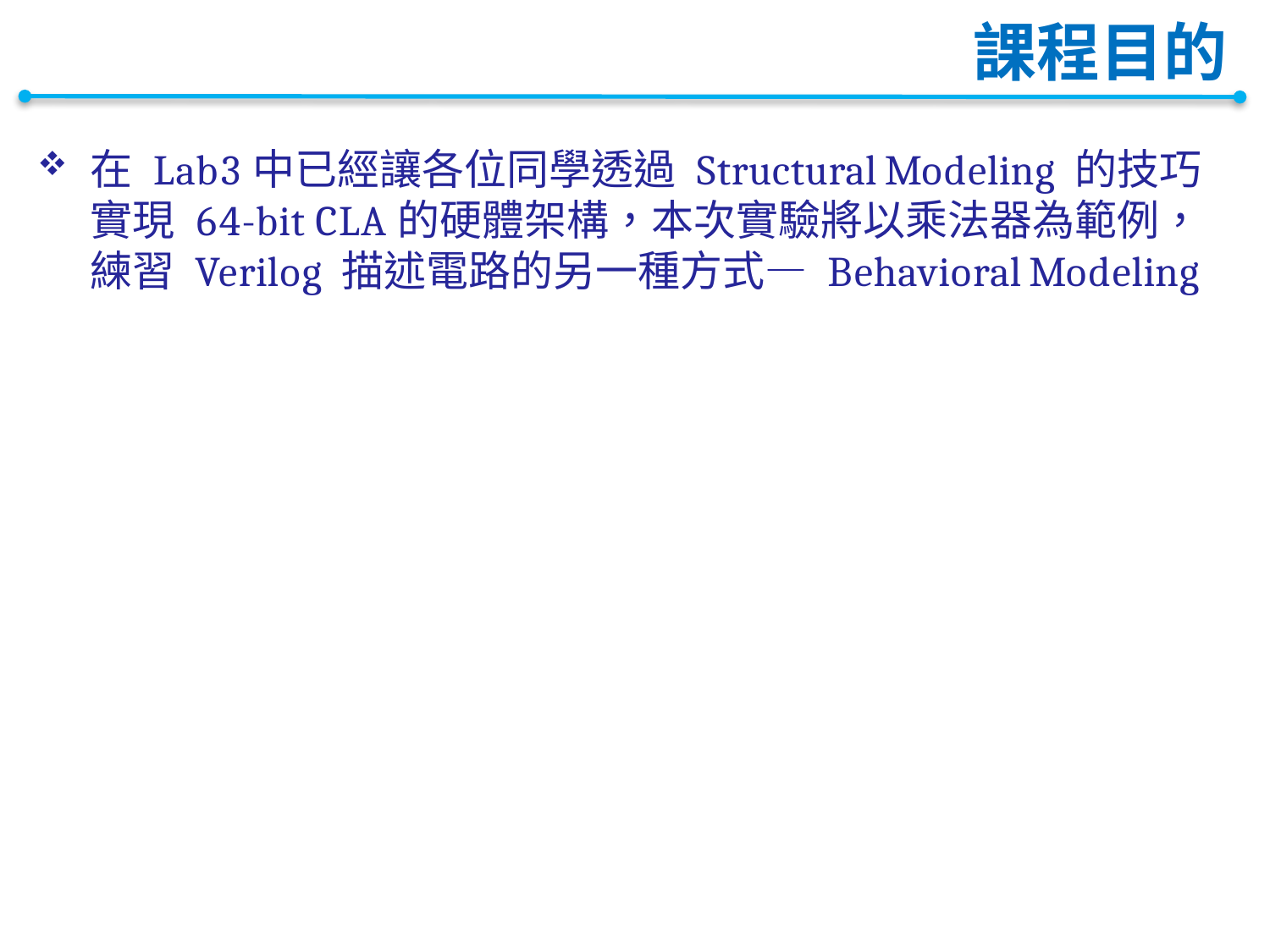

# 課程目的
在 Lab3中已經讓各位同學透過 Structural Modeling 的技巧實現 64-bit CLA的硬體架構，本次實驗將以乘法器為範例，練習 Verilog 描述電路的另一種方式— Behavioral Modeling